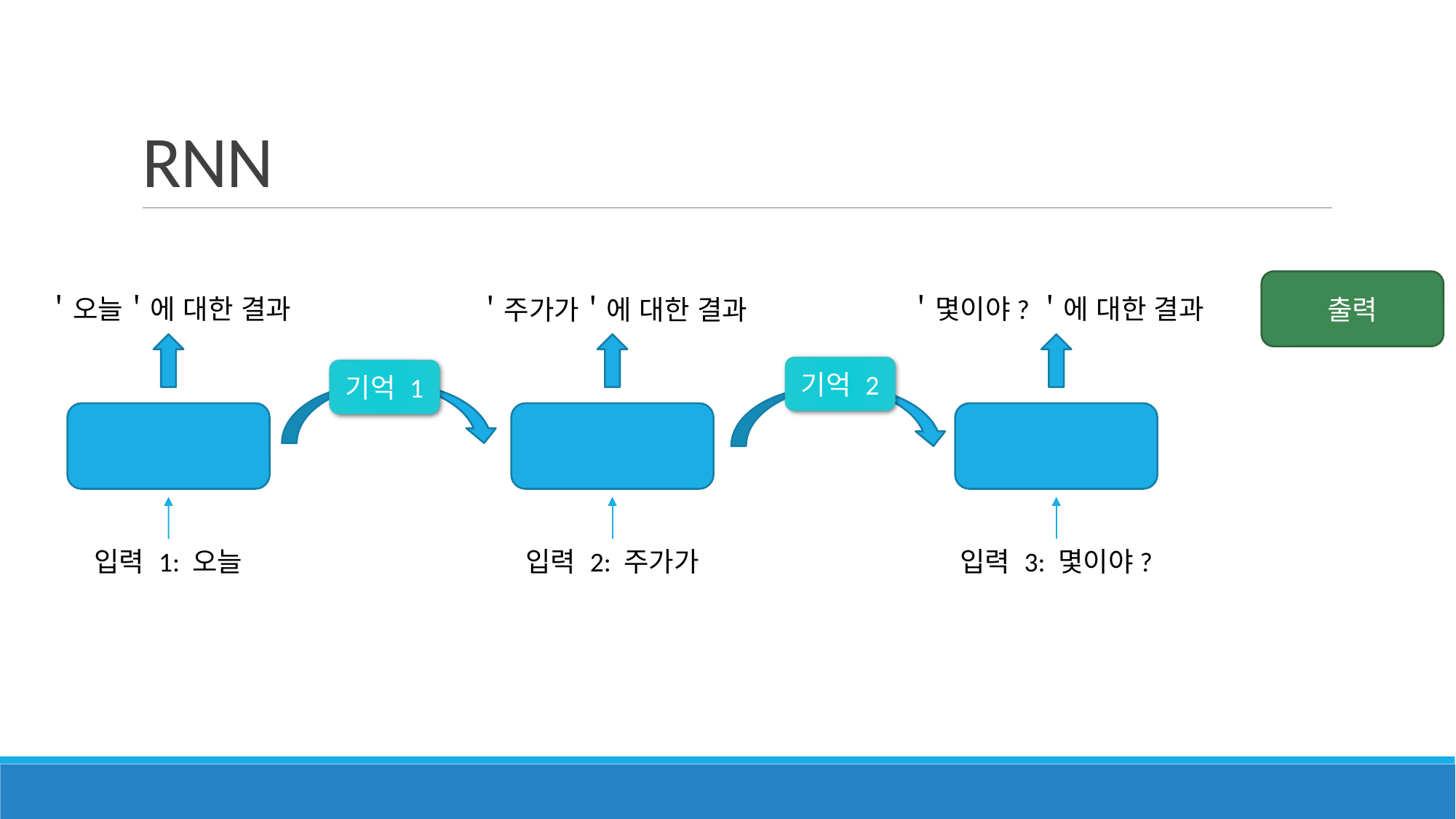

# RNN
출력
＇오늘＇에 대한 결과
＇몇이야?＇에 대한 결과
＇주가가＇에 대한 결과

기억 2
기억 1

입력 1: 오늘
입력 2: 주가가
입력 3: 몇이야?